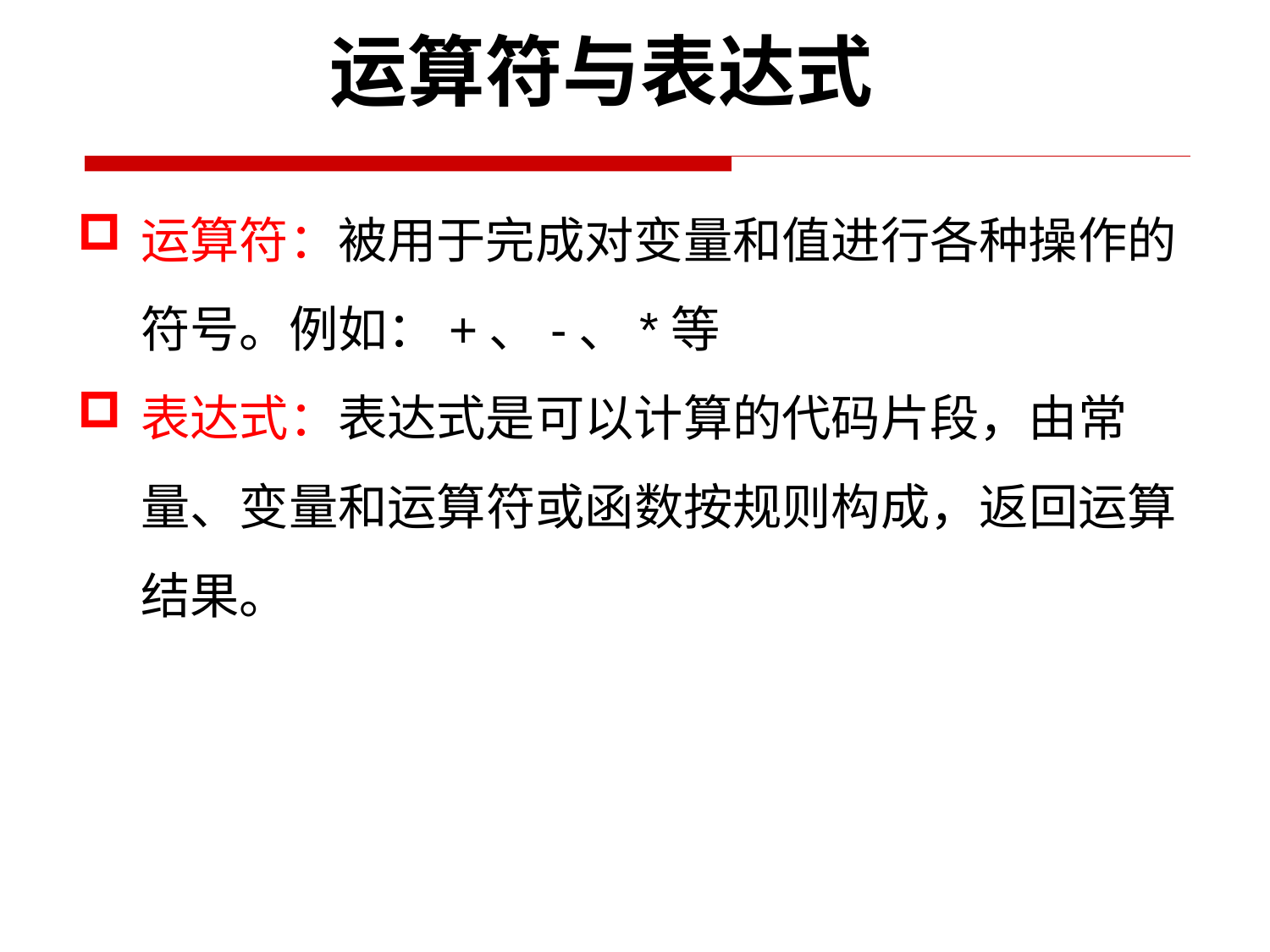

运算符与表达式
运算符：被用于完成对变量和值进行各种操作的符号。例如：+、-、*等
表达式：表达式是可以计算的代码片段，由常量、变量和运算符或函数按规则构成，返回运算结果。